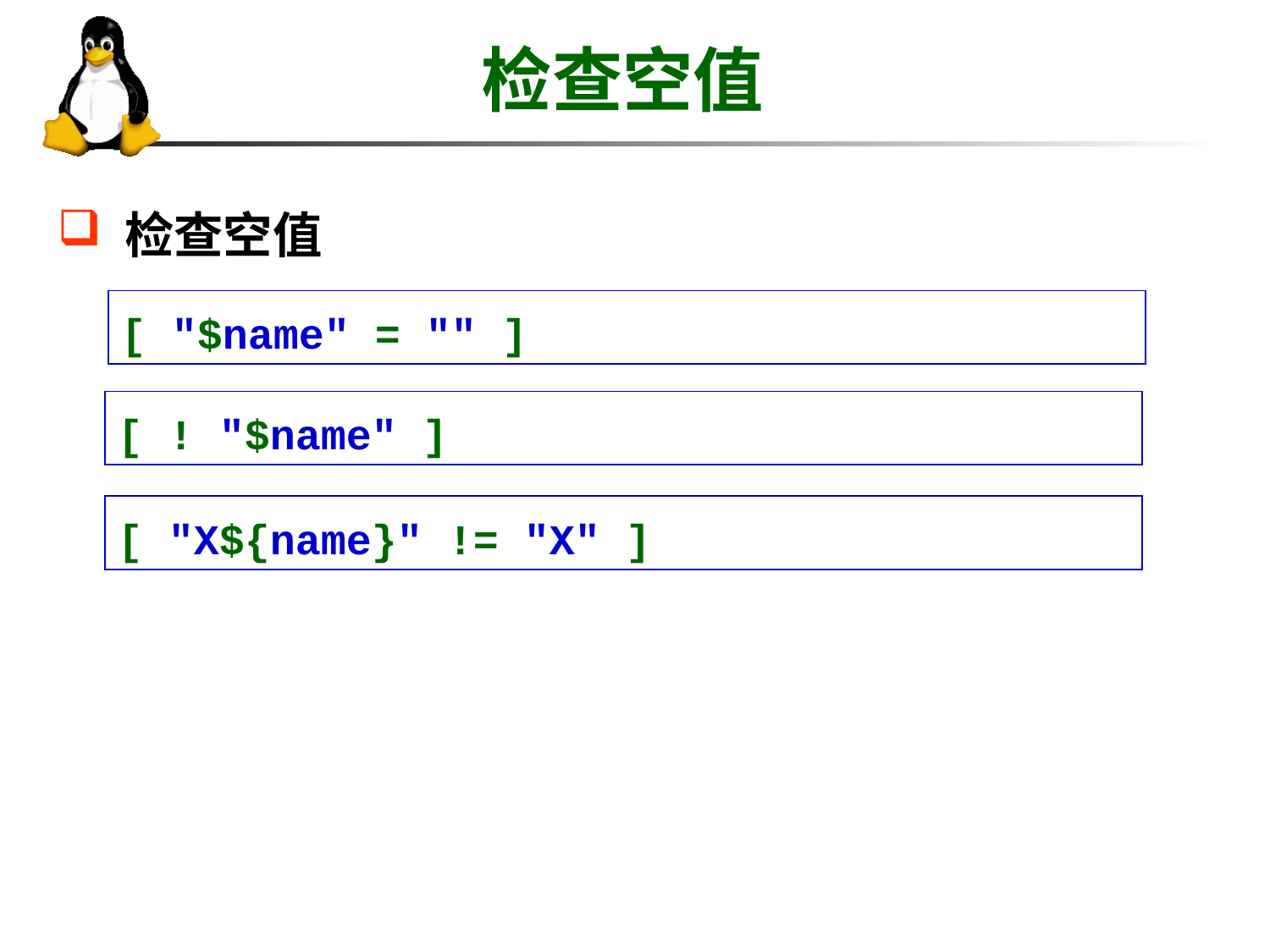

# 检查空值
 检查空值
[ "$name" = "" ]
[ ! "$name" ]
[ "X${name}" != "X" ]